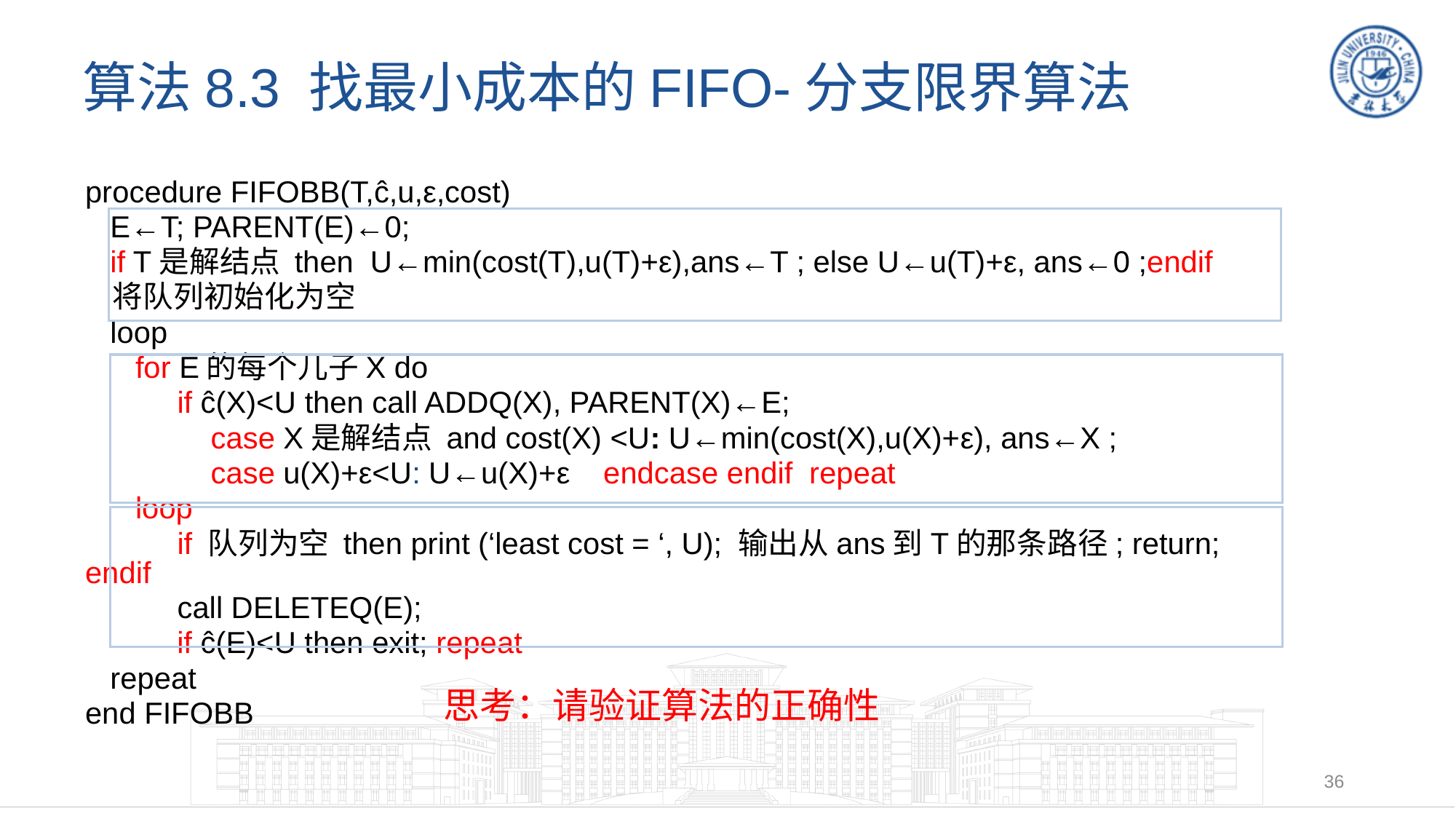

# 算法8.3 找最小成本的FIFO-分支限界算法
procedure FIFOBB(T,ĉ,u,ε,cost)
   E←T; PARENT(E)←0;
   if T是解结点 then  U←min(cost(T),u(T)+ε),ans←T ; else U←u(T)+ε, ans←0 ;endif
   将队列初始化为空
   loop
      for E的每个儿子X do
           if ĉ(X)<U then call ADDQ(X), PARENT(X)←E;
               case X是解结点 and cost(X) <U: U←min(cost(X),u(X)+ε), ans←X ;
               case u(X)+ε<U: U←u(X)+ε    endcase endif  repeat
      loop
           if 队列为空 then print (‘least cost = ‘, U); 输出从ans到T的那条路径; return; endif
           call DELETEQ(E);
           if ĉ(E)<U then exit; repeat
   repeat
end FIFOBB

思考：请验证算法的正确性
36